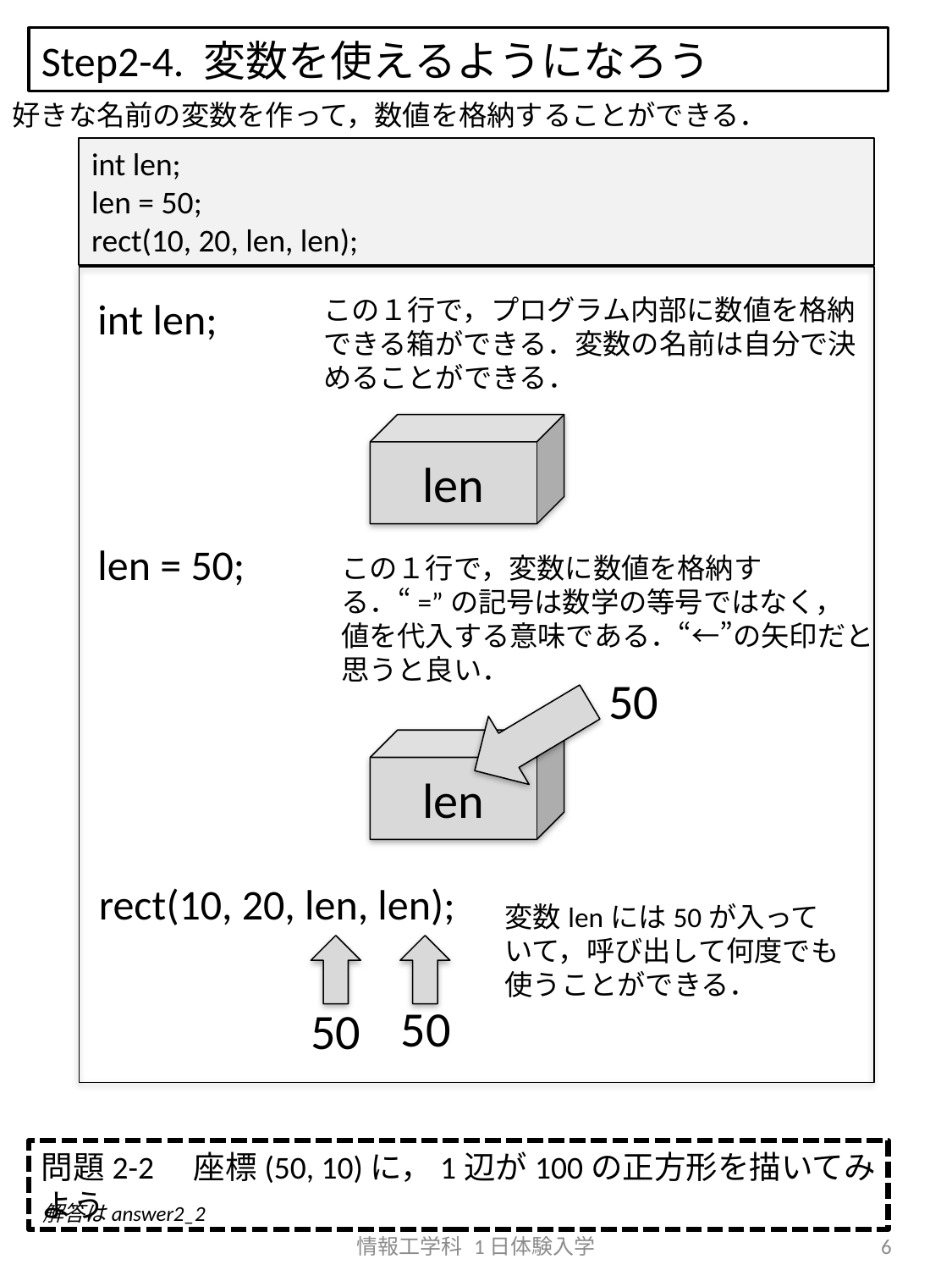

Step2-4. 変数を使えるようになろう
好きな名前の変数を作って，数値を格納することができる．
int len;
len = 50;
rect(10, 20, len, len);

int len;
この１行で，プログラム内部に数値を格納できる箱ができる．変数の名前は自分で決めることができる．
len
len = 50;
この１行で，変数に数値を格納する．“=”の記号は数学の等号ではなく，
値を代入する意味である．“←”の矢印だと思うと良い．
50

len
rect(10, 20, len, len);
変数lenには50が入っていて，呼び出して何度でも使うことができる．

50
50
問題2-2　座標(50, 10)に，1辺が100の正方形を描いてみよう
解答はanswer2_2
情報工学科 1日体験入学
6